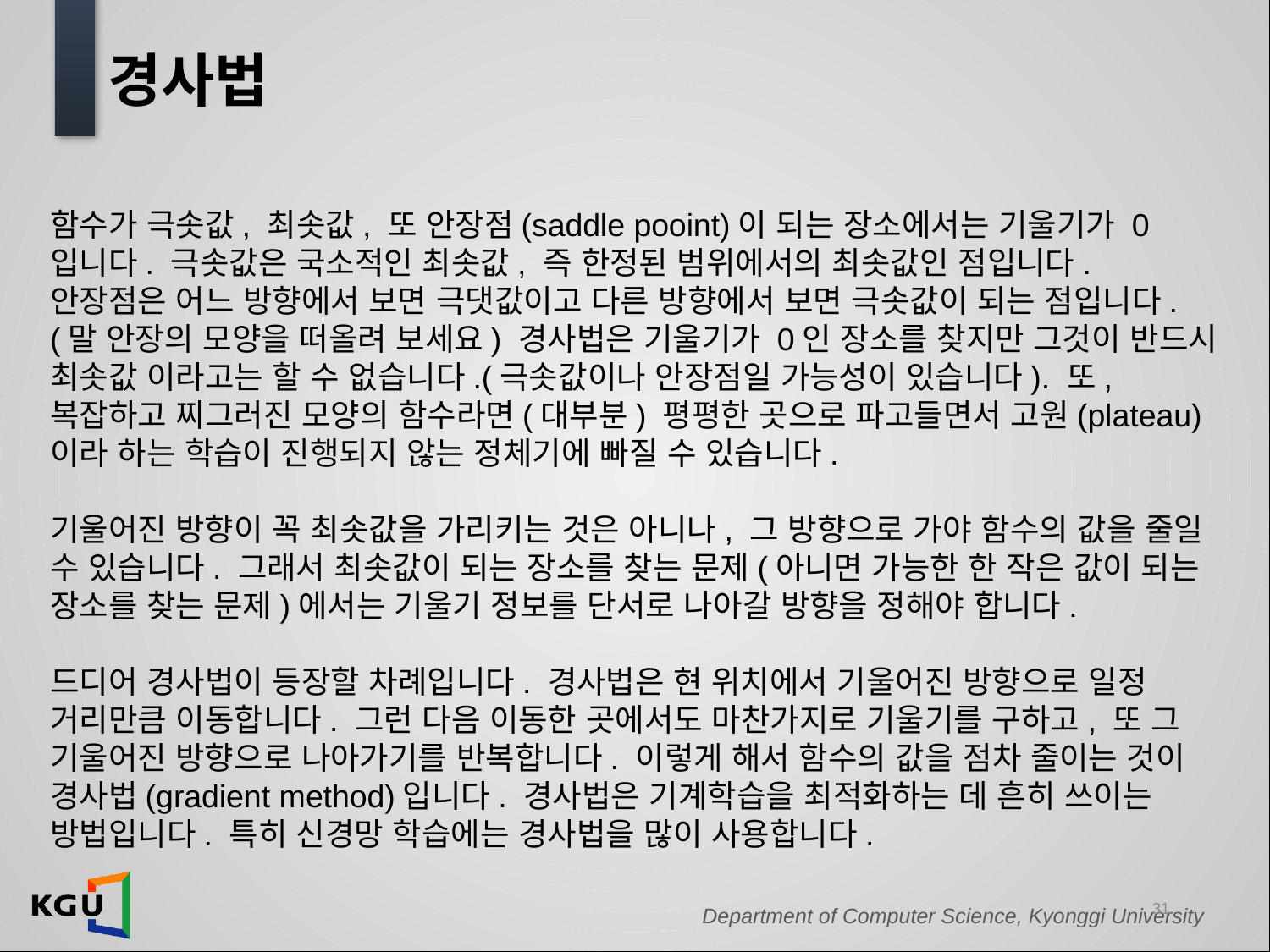

# 경사법
함수가 극솟값, 최솟값, 또 안장점(saddle pooint)이 되는 장소에서는 기울기가 0입니다. 극솟값은 국소적인 최솟값, 즉 한정된 범위에서의 최솟값인 점입니다. 안장점은 어느 방향에서 보면 극댓값이고 다른 방향에서 보면 극솟값이 되는 점입니다.(말 안장의 모양을 떠올려 보세요) 경사법은 기울기가 0인 장소를 찾지만 그것이 반드시 최솟값 이라고는 할 수 없습니다.(극솟값이나 안장점일 가능성이 있습니다). 또, 복잡하고 찌그러진 모양의 함수라면(대부분) 평평한 곳으로 파고들면서 고원(plateau)이라 하는 학습이 진행되지 않는 정체기에 빠질 수 있습니다.

기울어진 방향이 꼭 최솟값을 가리키는 것은 아니나, 그 방향으로 가야 함수의 값을 줄일 수 있습니다. 그래서 최솟값이 되는 장소를 찾는 문제(아니면 가능한 한 작은 값이 되는 장소를 찾는 문제)에서는 기울기 정보를 단서로 나아갈 방향을 정해야 합니다.

드디어 경사법이 등장할 차례입니다. 경사법은 현 위치에서 기울어진 방향으로 일정 거리만큼 이동합니다. 그런 다음 이동한 곳에서도 마찬가지로 기울기를 구하고, 또 그 기울어진 방향으로 나아가기를 반복합니다. 이렇게 해서 함수의 값을 점차 줄이는 것이 경사법(gradient method)입니다. 경사법은 기계학습을 최적화하는 데 흔히 쓰이는 방법입니다. 특히 신경망 학습에는 경사법을 많이 사용합니다.

31